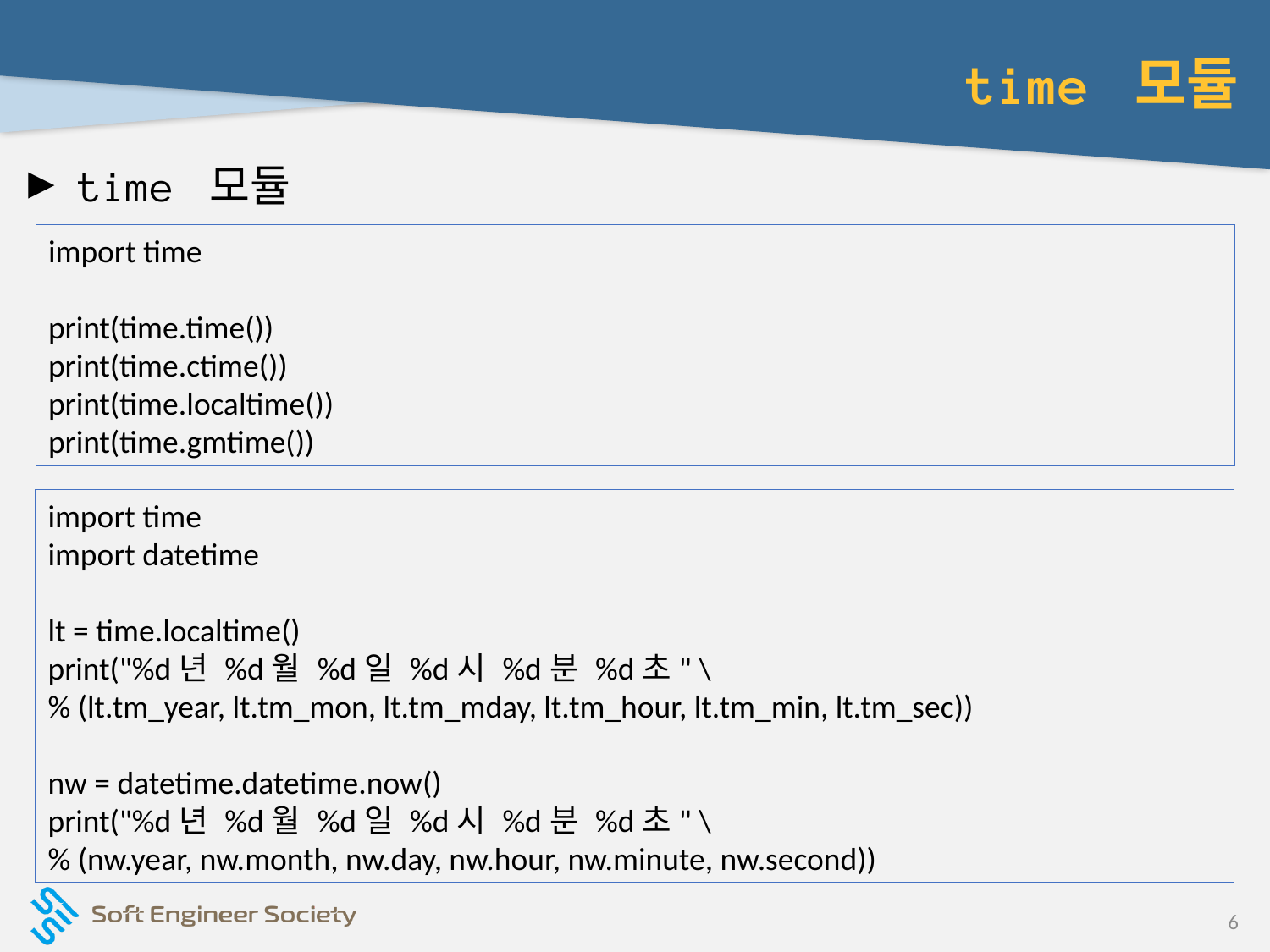

# time 모듈
time 모듈
import time

print(time.time())
print(time.ctime())
print(time.localtime())
print(time.gmtime())
import time
import datetime

lt = time.localtime()
print("%d년 %d월 %d일 %d시 %d분 %d초" \
% (lt.tm_year, lt.tm_mon, lt.tm_mday, lt.tm_hour, lt.tm_min, lt.tm_sec))

nw = datetime.datetime.now()
print("%d년 %d월 %d일 %d시 %d분 %d초" \
% (nw.year, nw.month, nw.day, nw.hour, nw.minute, nw.second))
6